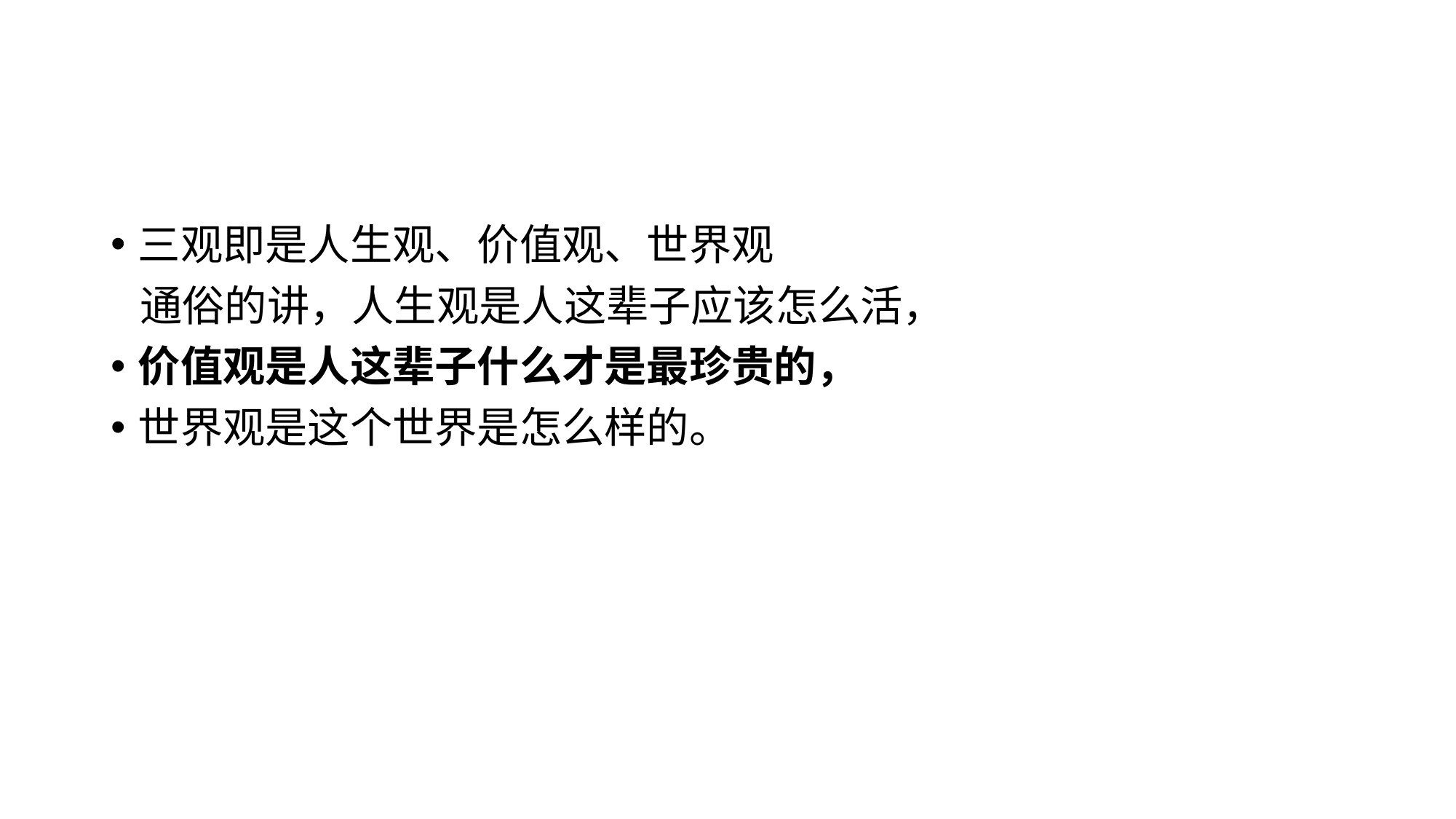

#
三观即是人生观、价值观、世界观
  通俗的讲，人生观是人这辈子应该怎么活，
价值观是人这辈子什么才是最珍贵的，
世界观是这个世界是怎么样的。